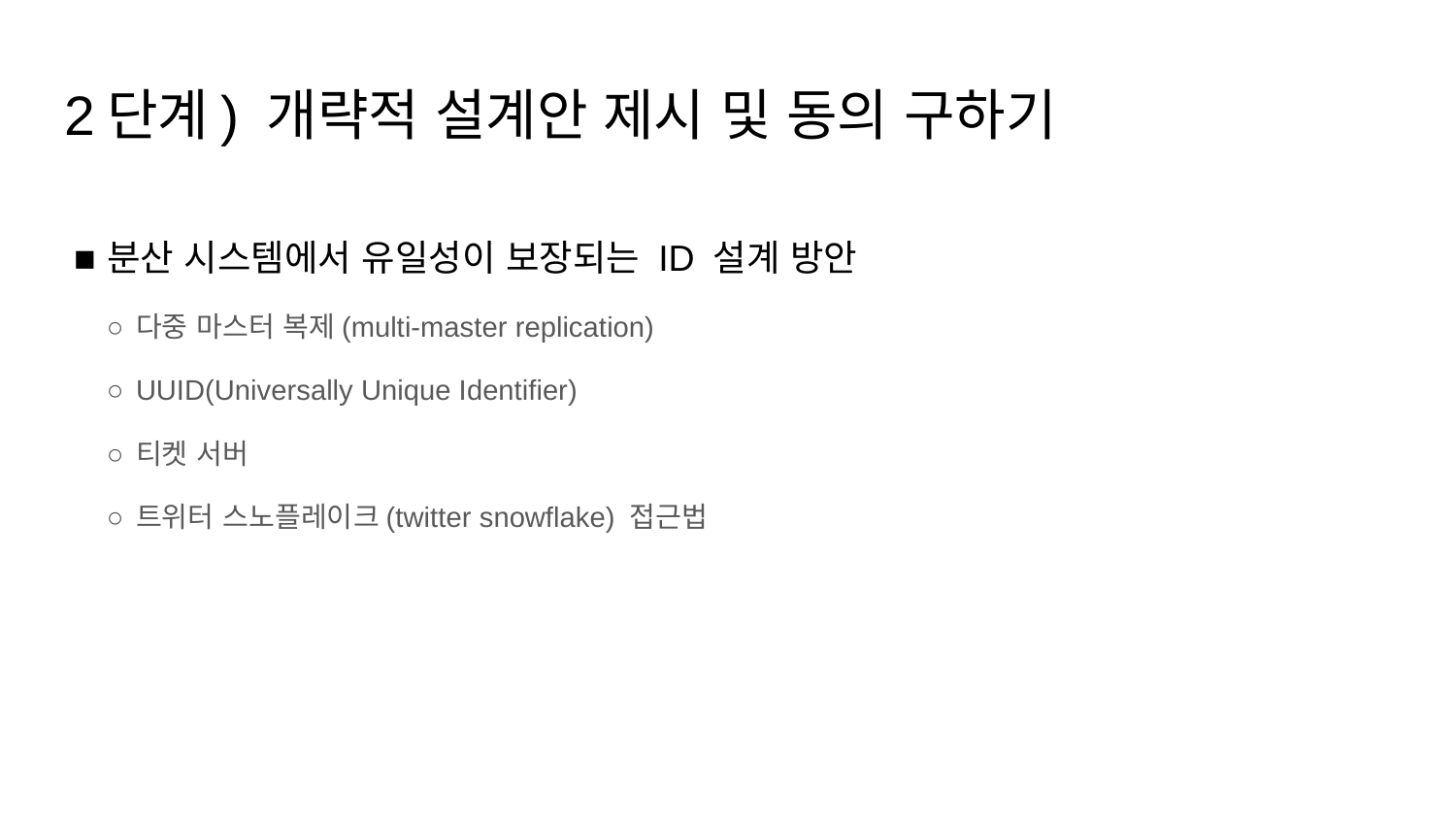

# 2단계) 개략적 설계안 제시 및 동의 구하기
분산 시스템에서 유일성이 보장되는 ID 설계 방안
다중 마스터 복제(multi-master replication)
UUID(Universally Unique Identifier)
티켓 서버
트위터 스노플레이크(twitter snowflake) 접근법